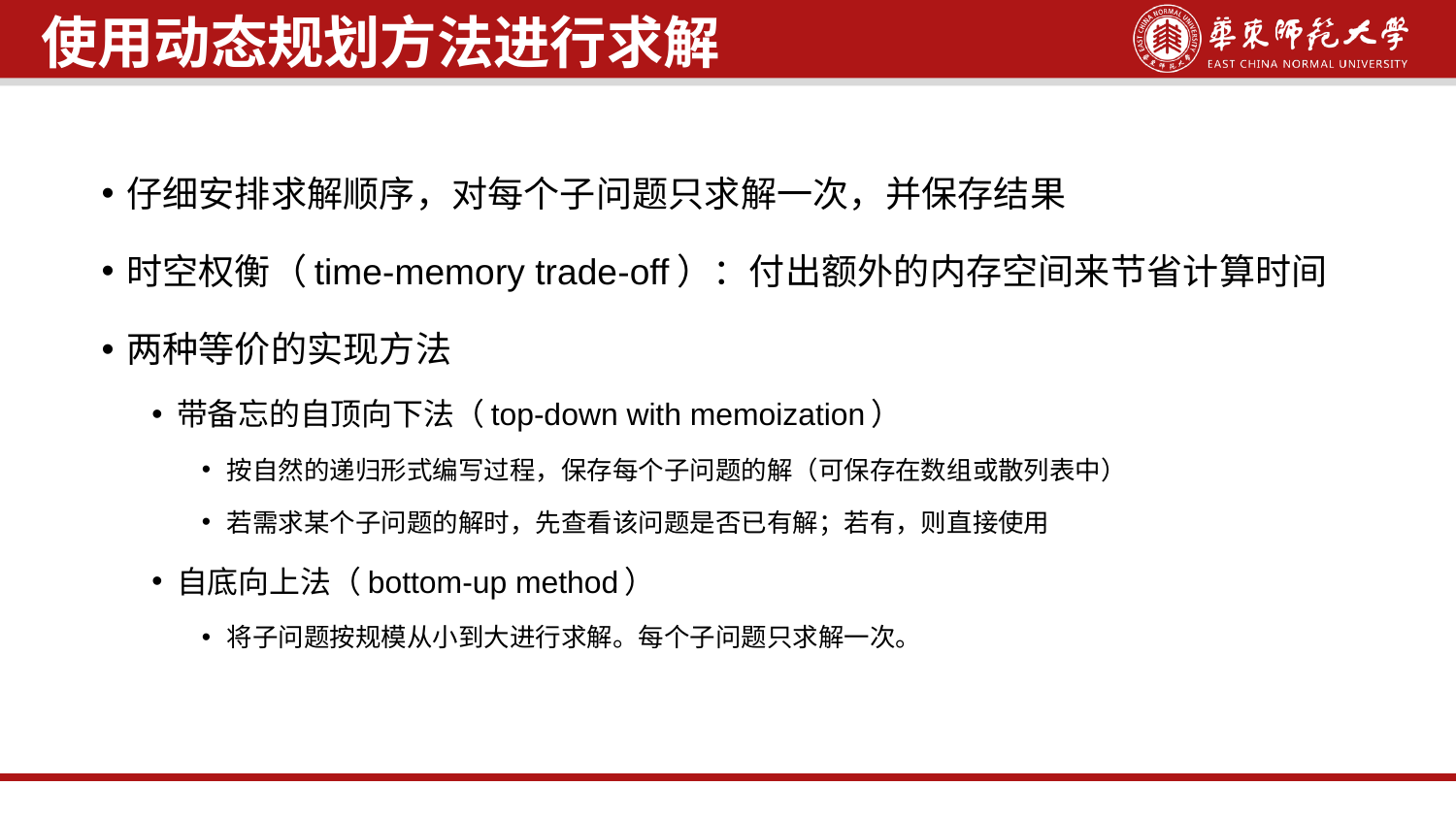

使用动态规划方法进行求解
仔细安排求解顺序，对每个子问题只求解一次，并保存结果
时空权衡（time-memory trade-off）：付出额外的内存空间来节省计算时间
两种等价的实现方法
带备忘的自顶向下法（top-down with memoization）
按自然的递归形式编写过程，保存每个子问题的解（可保存在数组或散列表中）
若需求某个子问题的解时，先查看该问题是否已有解；若有，则直接使用
自底向上法（bottom-up method）
将子问题按规模从小到大进行求解。每个子问题只求解一次。